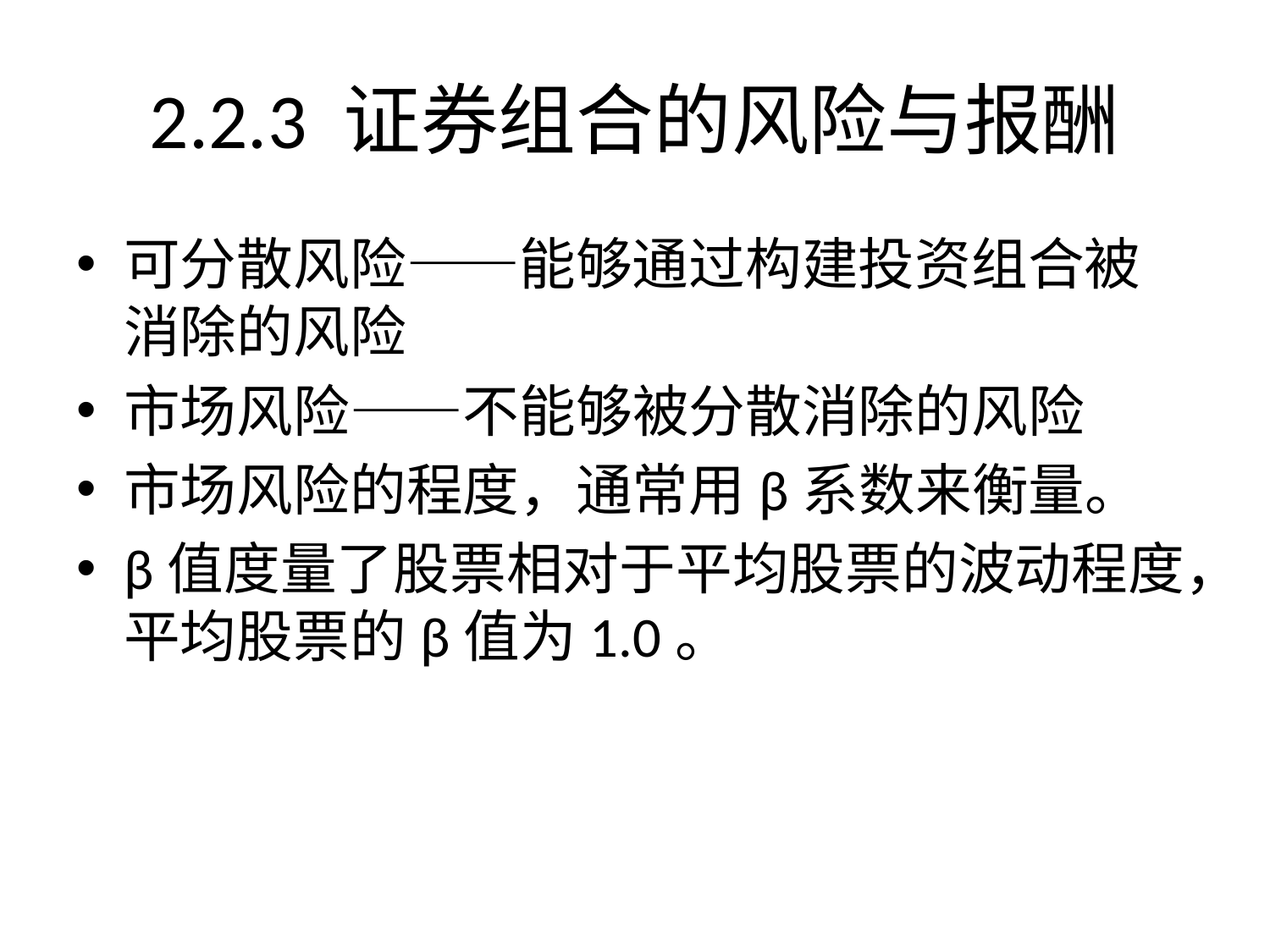

# 2.2.3 证券组合的风险与报酬
可分散风险——能够通过构建投资组合被消除的风险
市场风险——不能够被分散消除的风险
市场风险的程度，通常用β系数来衡量。
β值度量了股票相对于平均股票的波动程度，平均股票的β值为1.0。